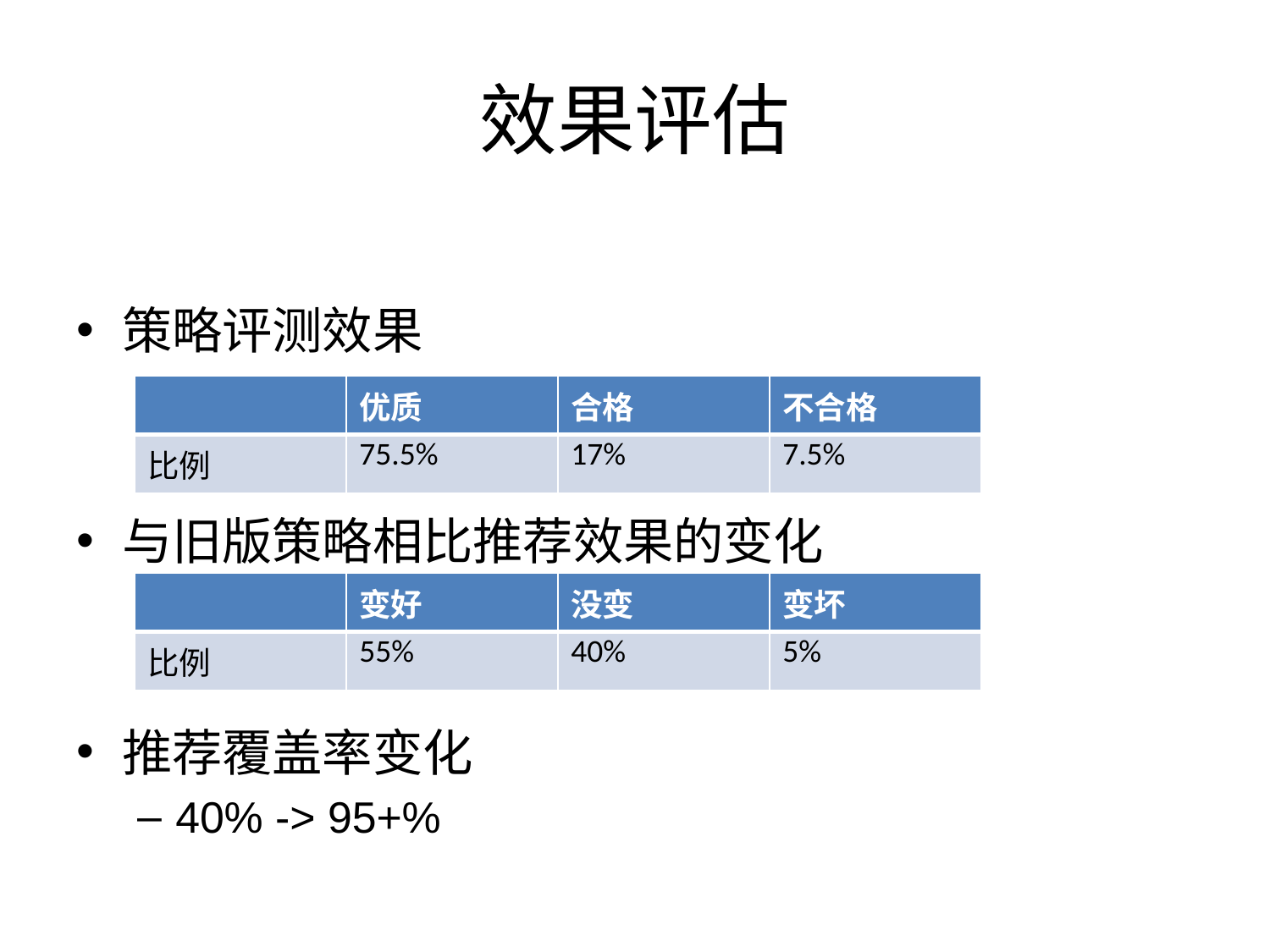

# 效果评估

策略评测效果

与旧版策略相比推荐效果的变化

推荐覆盖率变化
40% -> 95+%

|  | 优质 | 合格 | 不合格 |
| --- | --- | --- | --- |
| 比例 | 75.5% | 17% | 7.5% |
|  | 变好 | 没变 | 变坏 |
| --- | --- | --- | --- |
| 比例 | 55% | 40% | 5% |